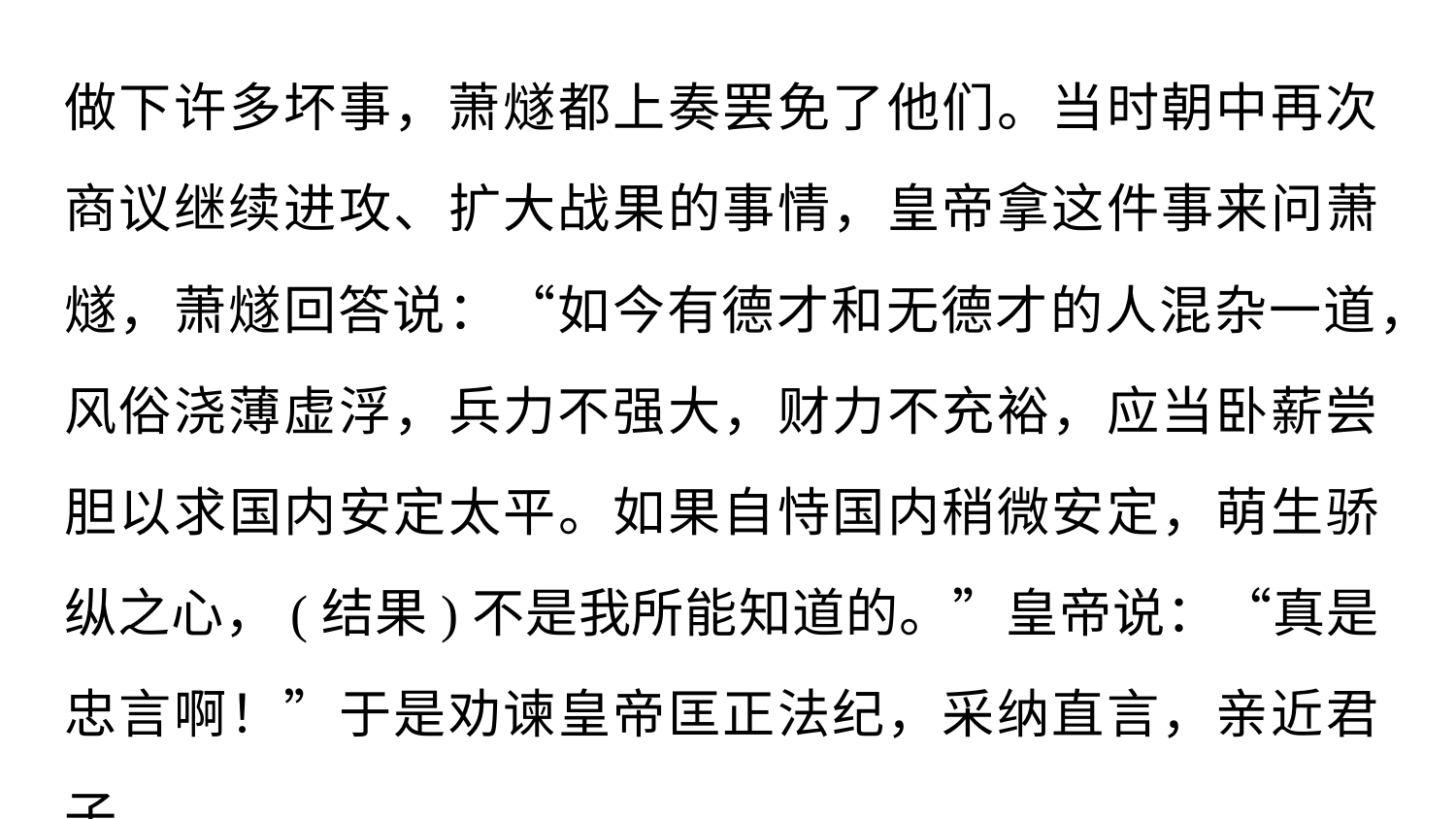

做下许多坏事，萧燧都上奏罢免了他们。当时朝中再次商议继续进攻、扩大战果的事情，皇帝拿这件事来问萧燧，萧燧回答说：“如今有德才和无德才的人混杂一道，风俗浇薄虚浮，兵力不强大，财力不充裕，应当卧薪尝胆以求国内安定太平。如果自恃国内稍微安定，萌生骄纵之心，(结果)不是我所能知道的。”皇帝说：“真是忠言啊！”于是劝谏皇帝匡正法纪，采纳直言，亲近君子，